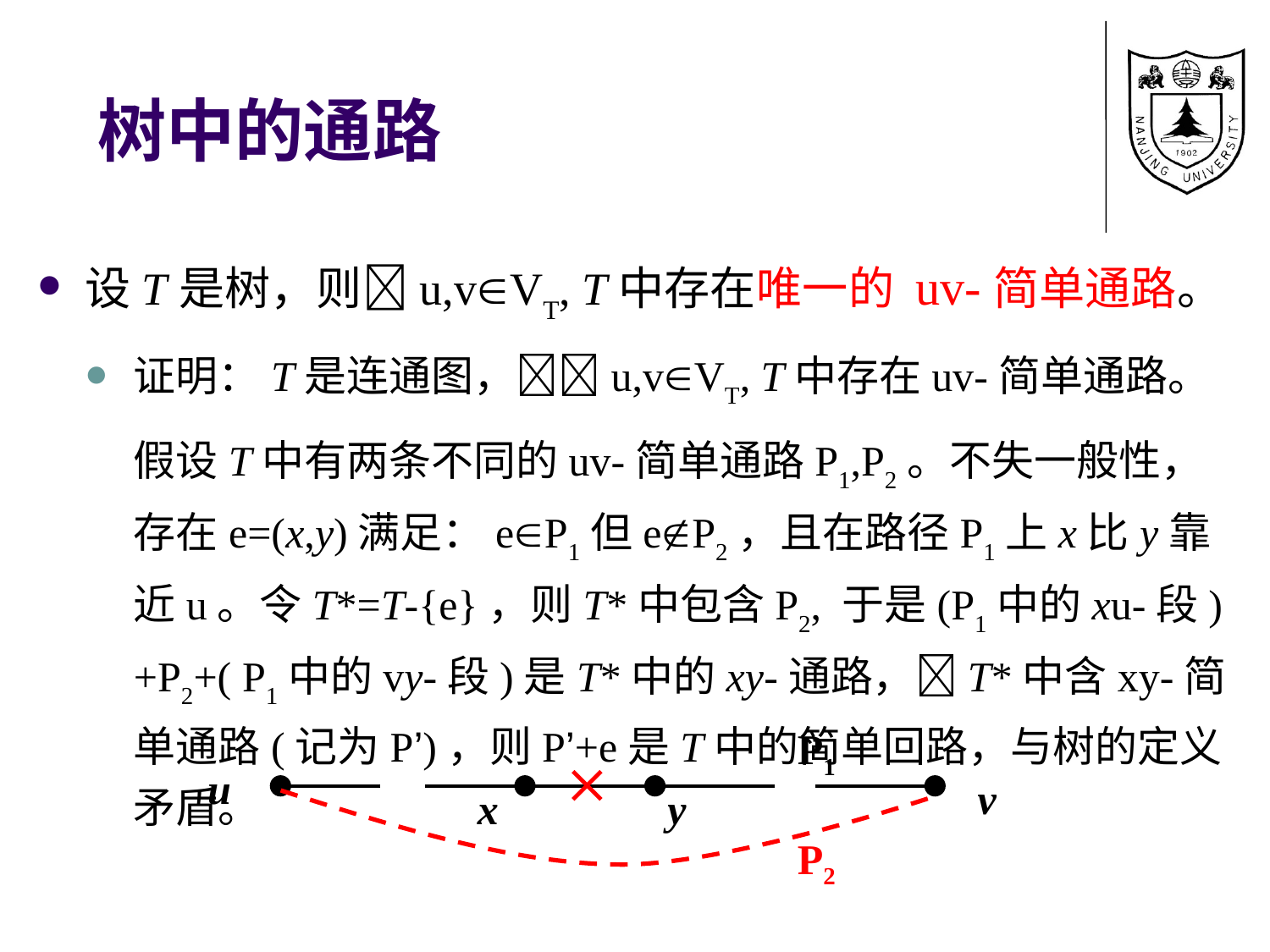

# 树中的通路
设T是树，则∀u,v∈VT, T中存在唯一的 uv-简单通路。
证明：T是连通图，∴∀u,v∈VT, T中存在uv-简单通路。
    假设T中有两条不同的uv-简单通路P1,P2。不失一般性，存在e=(x,y)满足：e∈P1但e∉P2，且在路径P1上x比y靠近u。令T*=T-{e}，则T*中包含P2, 于是(P1中的xu-段)+P2+( P1中的vy-段)是T*中的xy-通路，∴T*中含xy-简单通路(记为P’)，则P’+e是T中的简单回路，与树的定义矛盾。
P1
×
u

v

x
y

P2